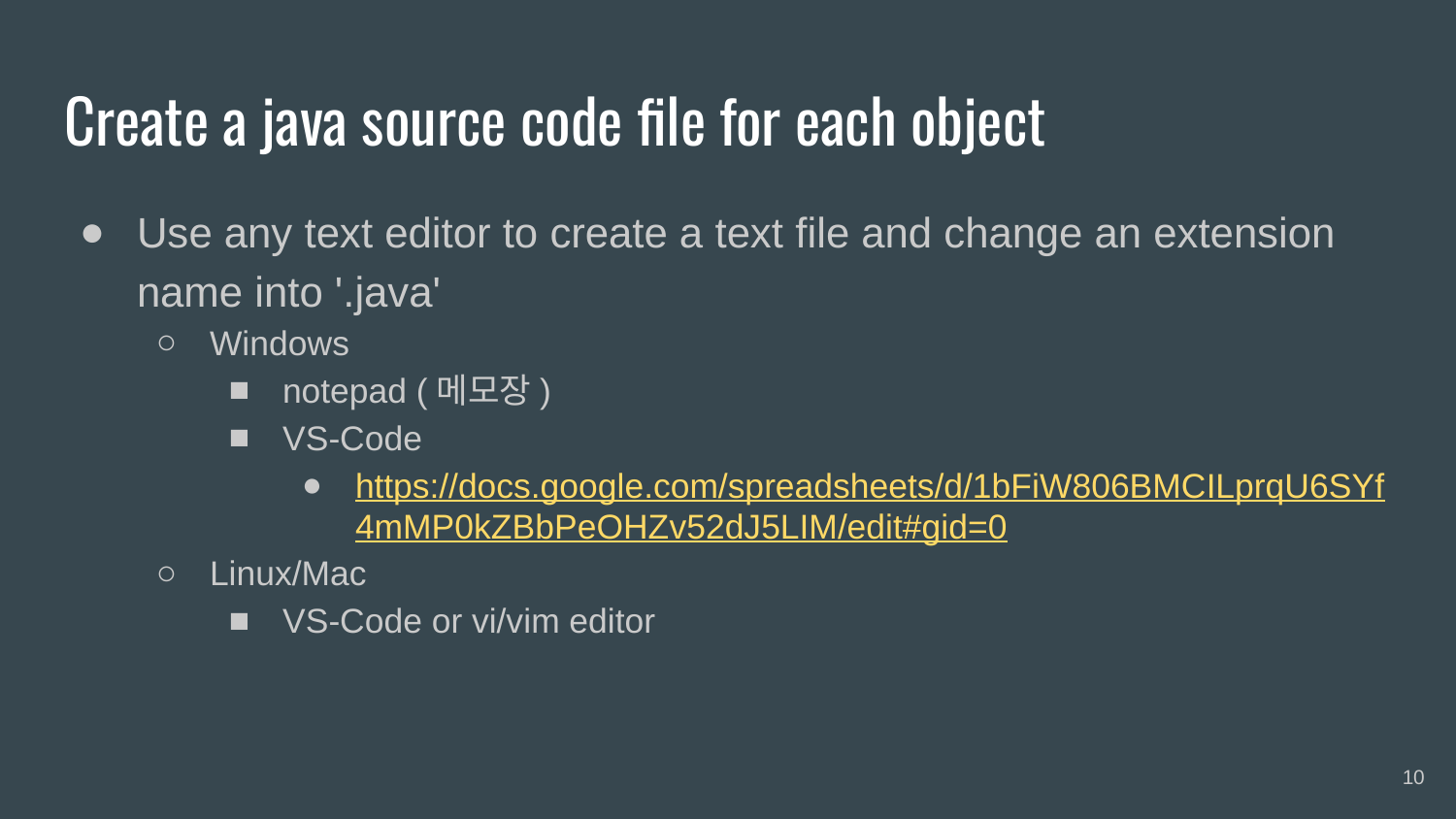

# Create a java source code file for each object
Use any text editor to create a text file and change an extension name into '.java'
Windows
notepad (메모장)
VS-Code
https://docs.google.com/spreadsheets/d/1bFiW806BMCILprqU6SYf4mMP0kZBbPeOHZv52dJ5LIM/edit#gid=0
Linux/Mac
VS-Code or vi/vim editor
10